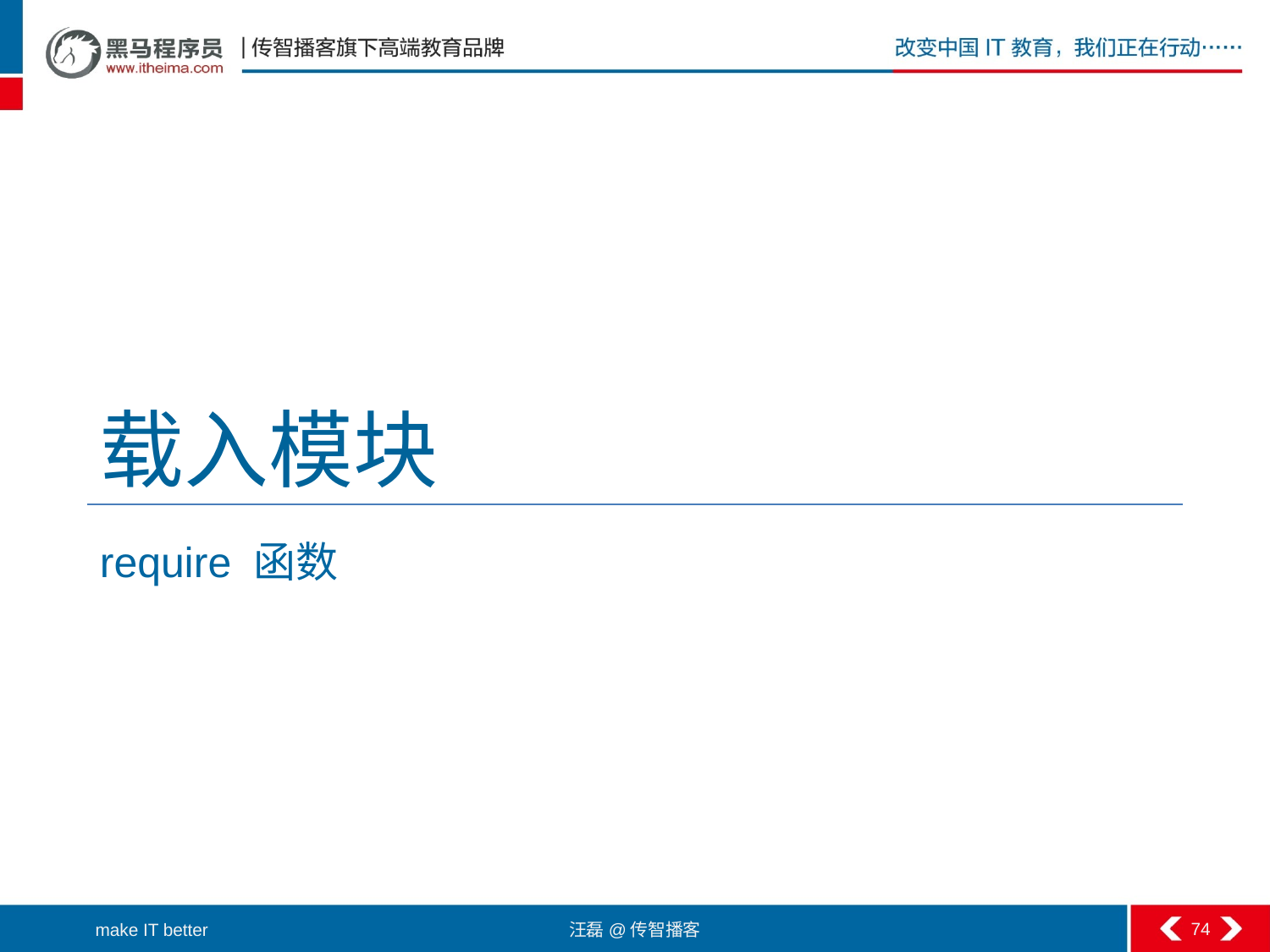

# 载入模块
require 函数
74
汪磊@传智播客
make IT better